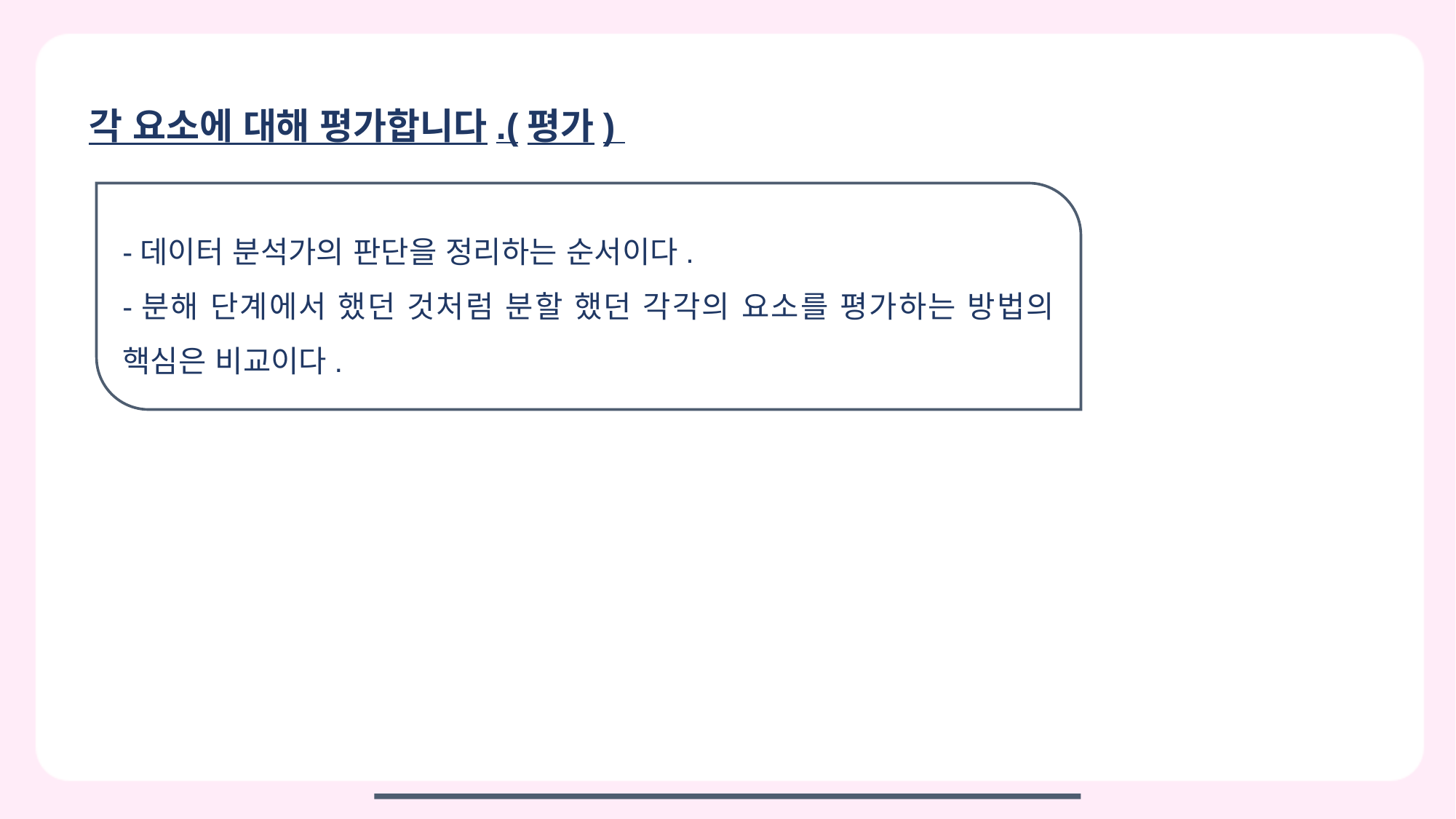

각 요소에 대해 평가합니다.(평가)
-데이터 분석가의 판단을 정리하는 순서이다.
-분해 단계에서 했던 것처럼 분할 했던 각각의 요소를 평가하는 방법의 핵심은 비교이다.